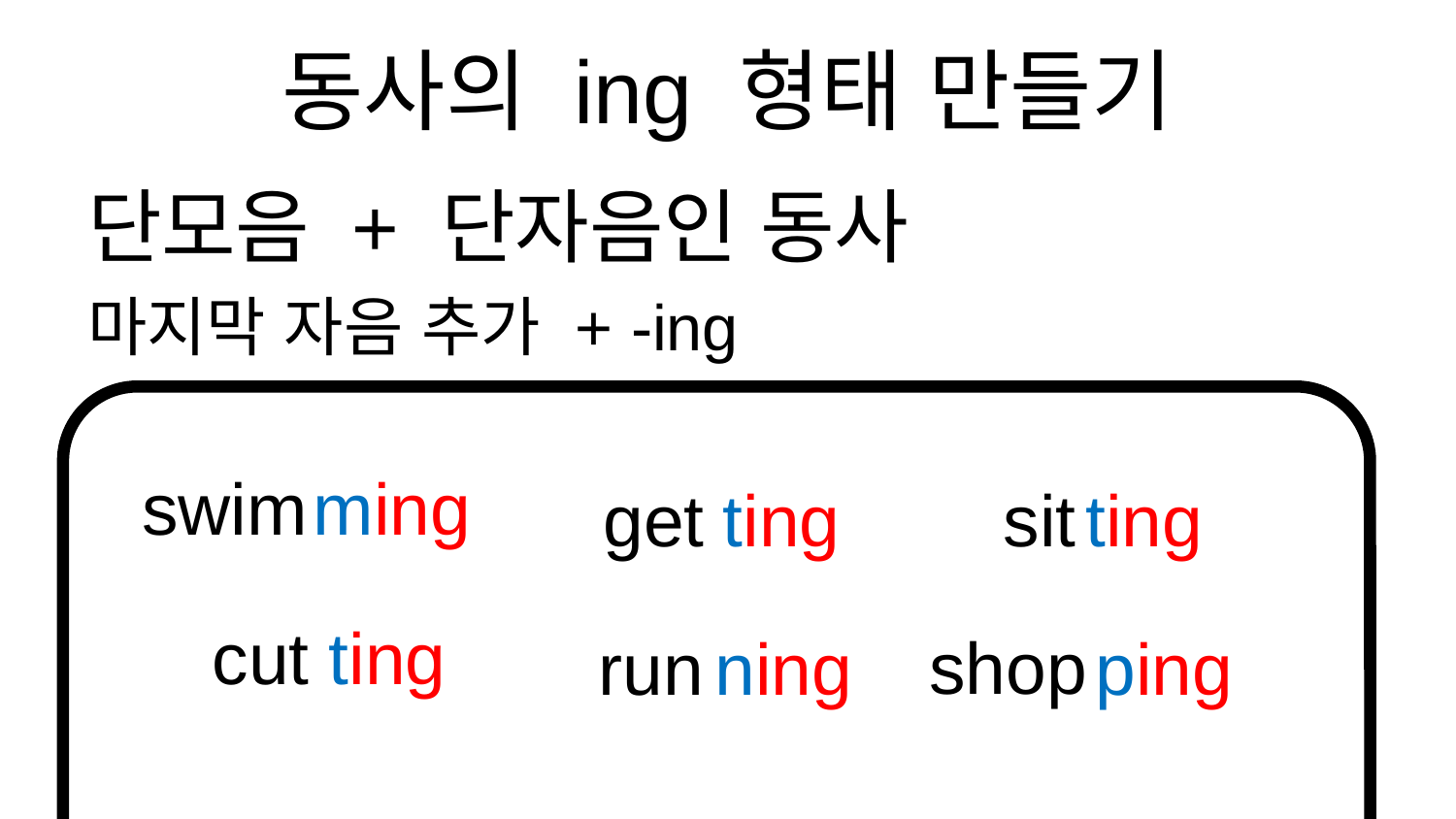

# 동사의 ing 형태 만들기
단모음 + 단자음인 동사
마지막 자음 추가 + -ing

swim
ming
get
sit
ting
ting
cut
ting
shop
run
ning
ping